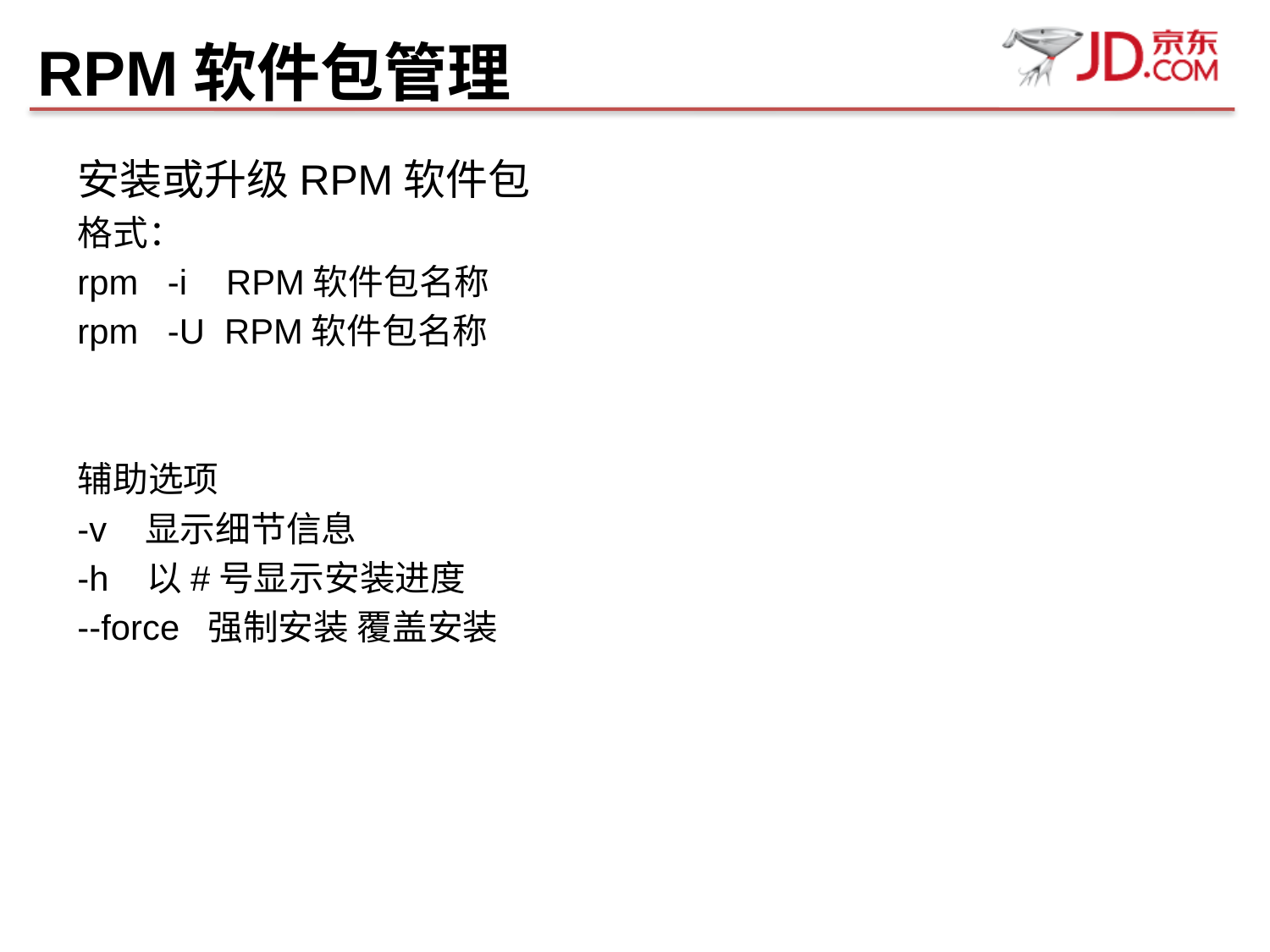

# RPM软件包管理
安装或升级RPM软件包
格式：
rpm   -i    RPM软件包名称
rpm   -U  RPM软件包名称

辅助选项
-v   显示细节信息
-h   以#号显示安装进度
--force  强制安装 覆盖安装